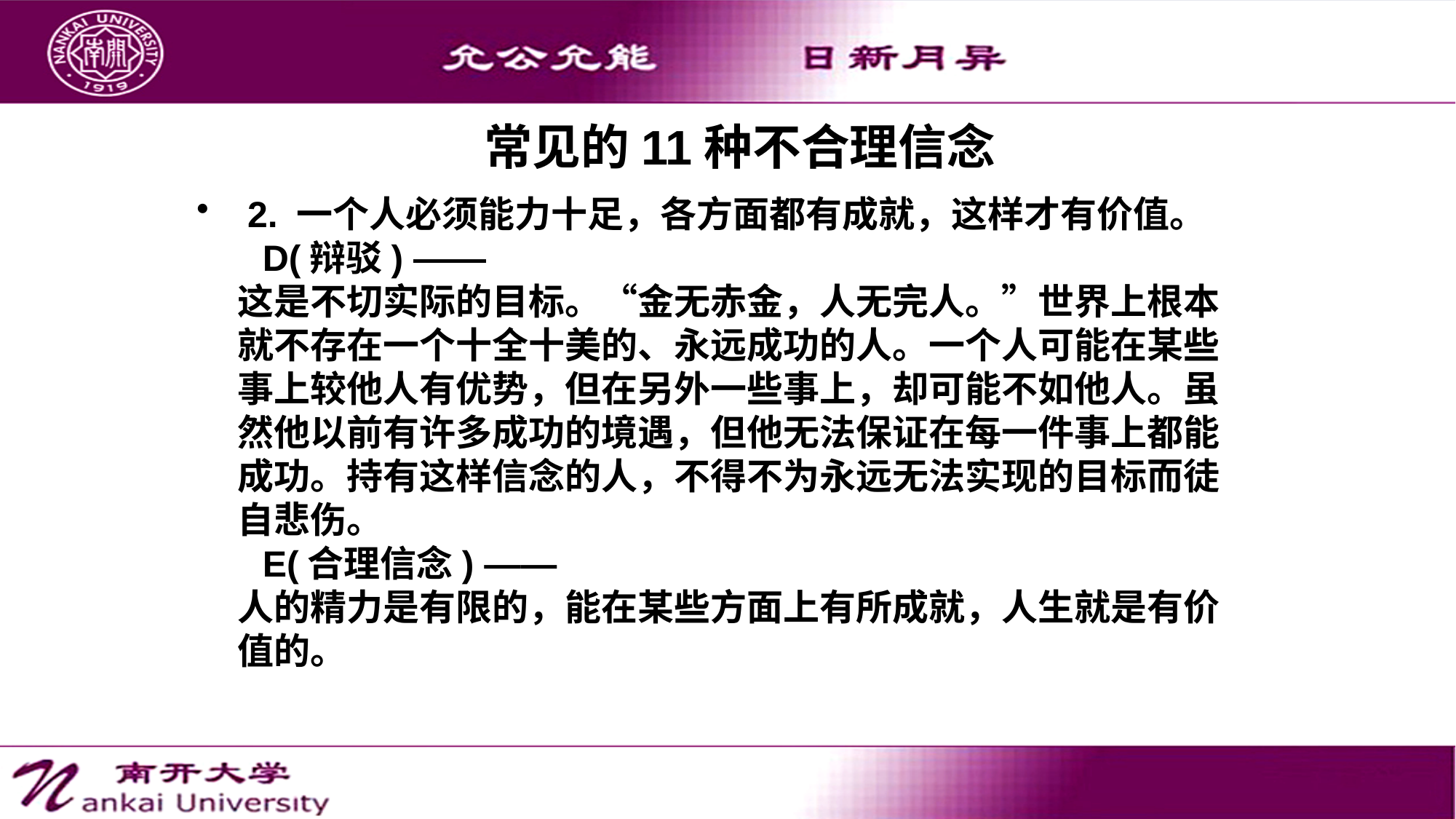

# 常见的11种不合理信念
 2. 一个人必须能力十足，各方面都有成就，这样才有价值。
  D(辩驳) ——
这是不切实际的目标。“金无赤金，人无完人。”世界上根本就不存在一个十全十美的、永远成功的人。一个人可能在某些事上较他人有优势，但在另外一些事上，却可能不如他人。虽然他以前有许多成功的境遇，但他无法保证在每一件事上都能成功。持有这样信念的人，不得不为永远无法实现的目标而徒自悲伤。
  E(合理信念) ——
人的精力是有限的，能在某些方面上有所成就，人生就是有价值的。